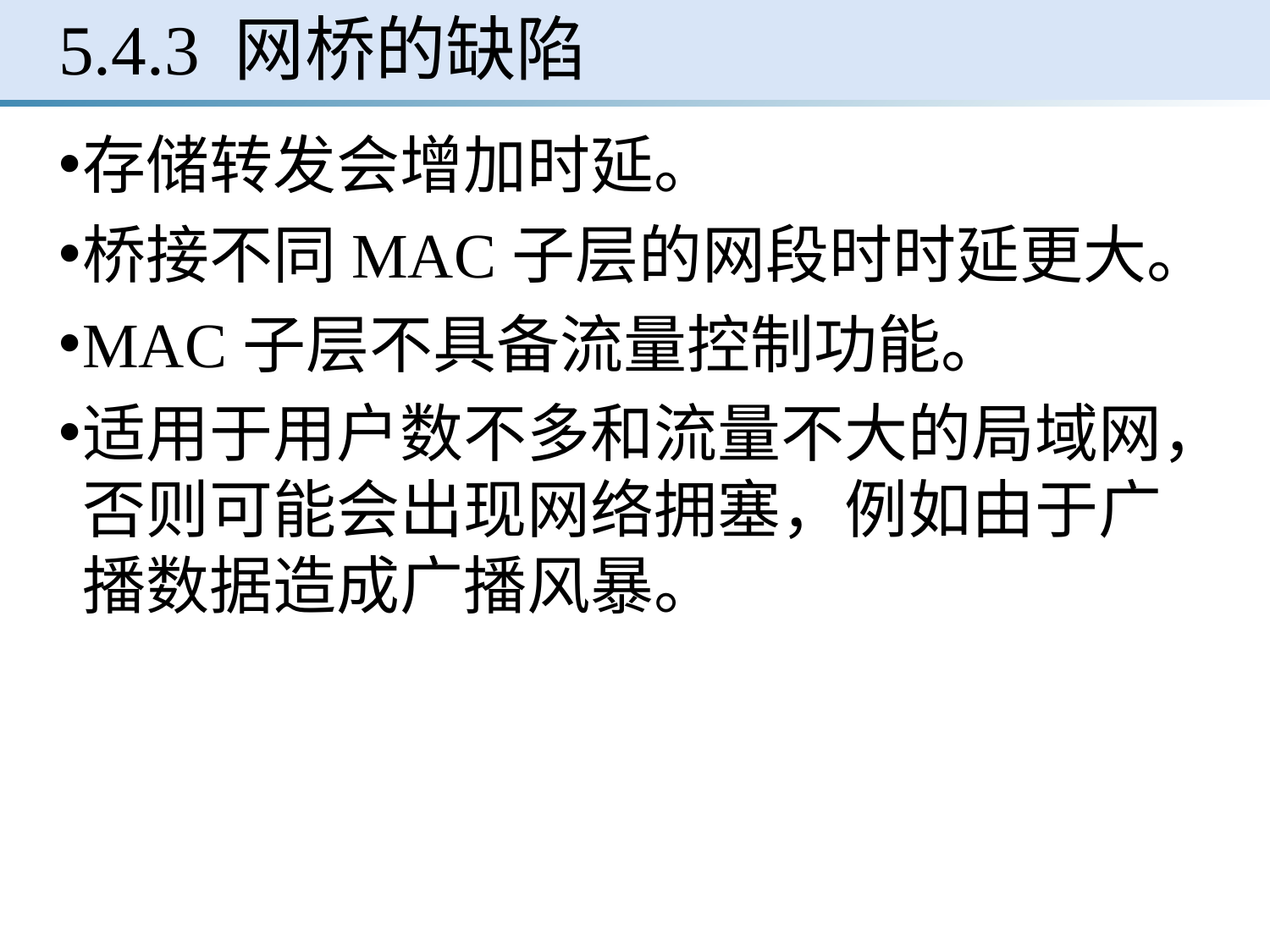

# 5.4.3 网桥的缺陷
存储转发会增加时延。
桥接不同MAC子层的网段时时延更大。
MAC子层不具备流量控制功能。
适用于用户数不多和流量不大的局域网，否则可能会出现网络拥塞，例如由于广播数据造成广播风暴。